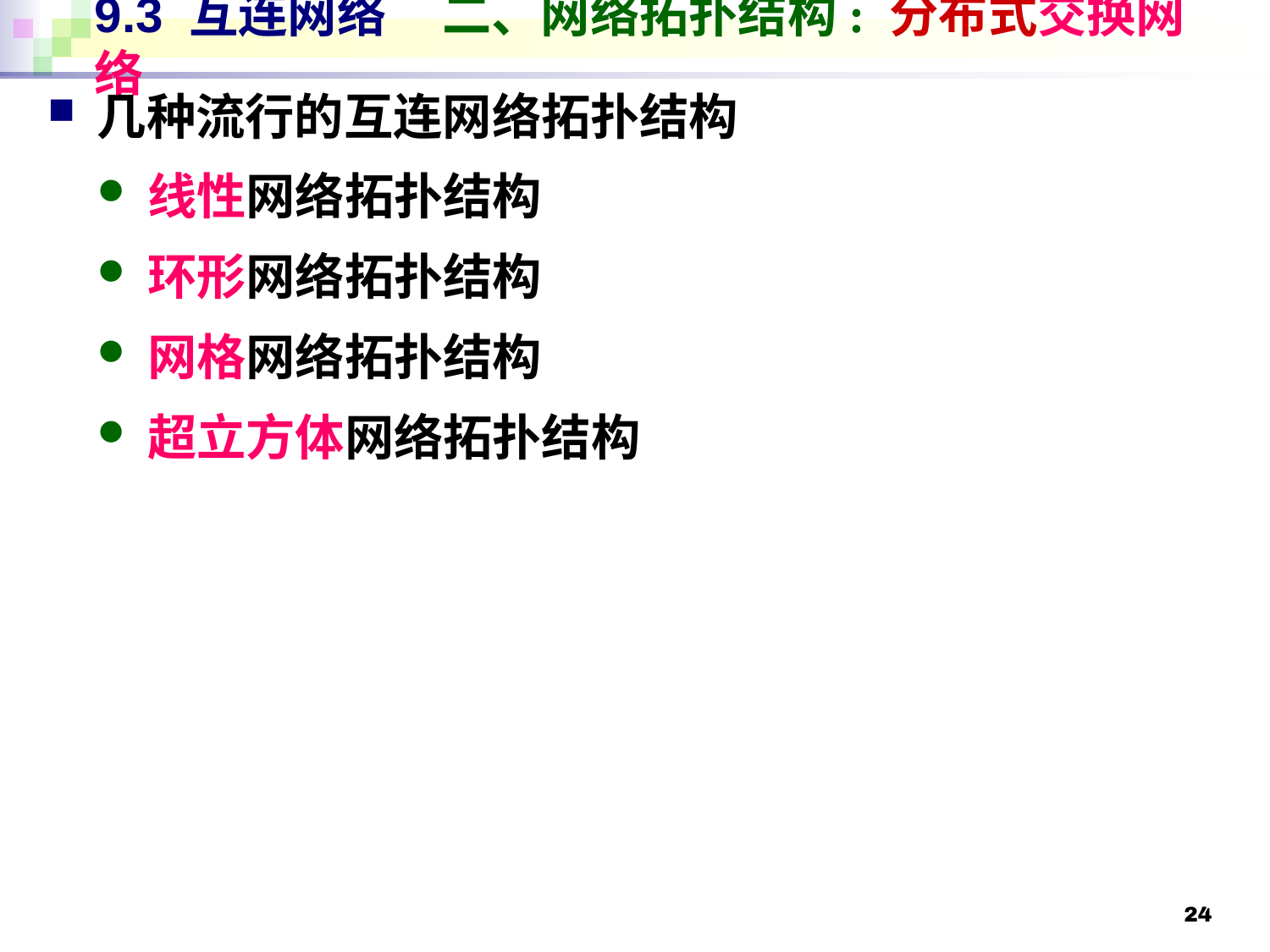

# 9.3 互连网络     二、网络拓扑结构: 分布式交换网络
几种流行的互连网络拓扑结构
线性网络拓扑结构
环形网络拓扑结构
网格网络拓扑结构
超立方体网络拓扑结构
24